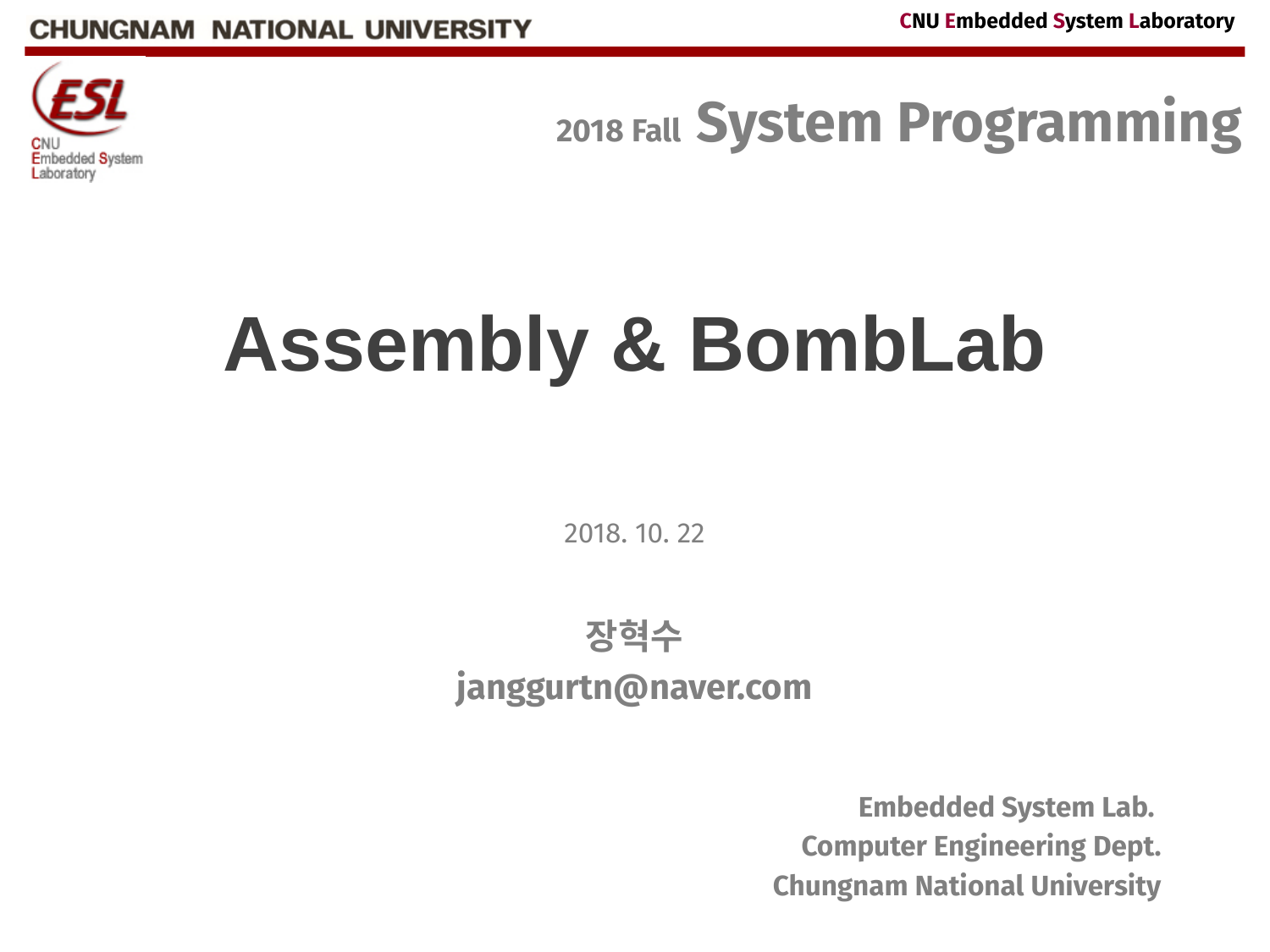

# Assembly & BombLab
2018. 10. 22
장혁수
janggurtn@naver.com